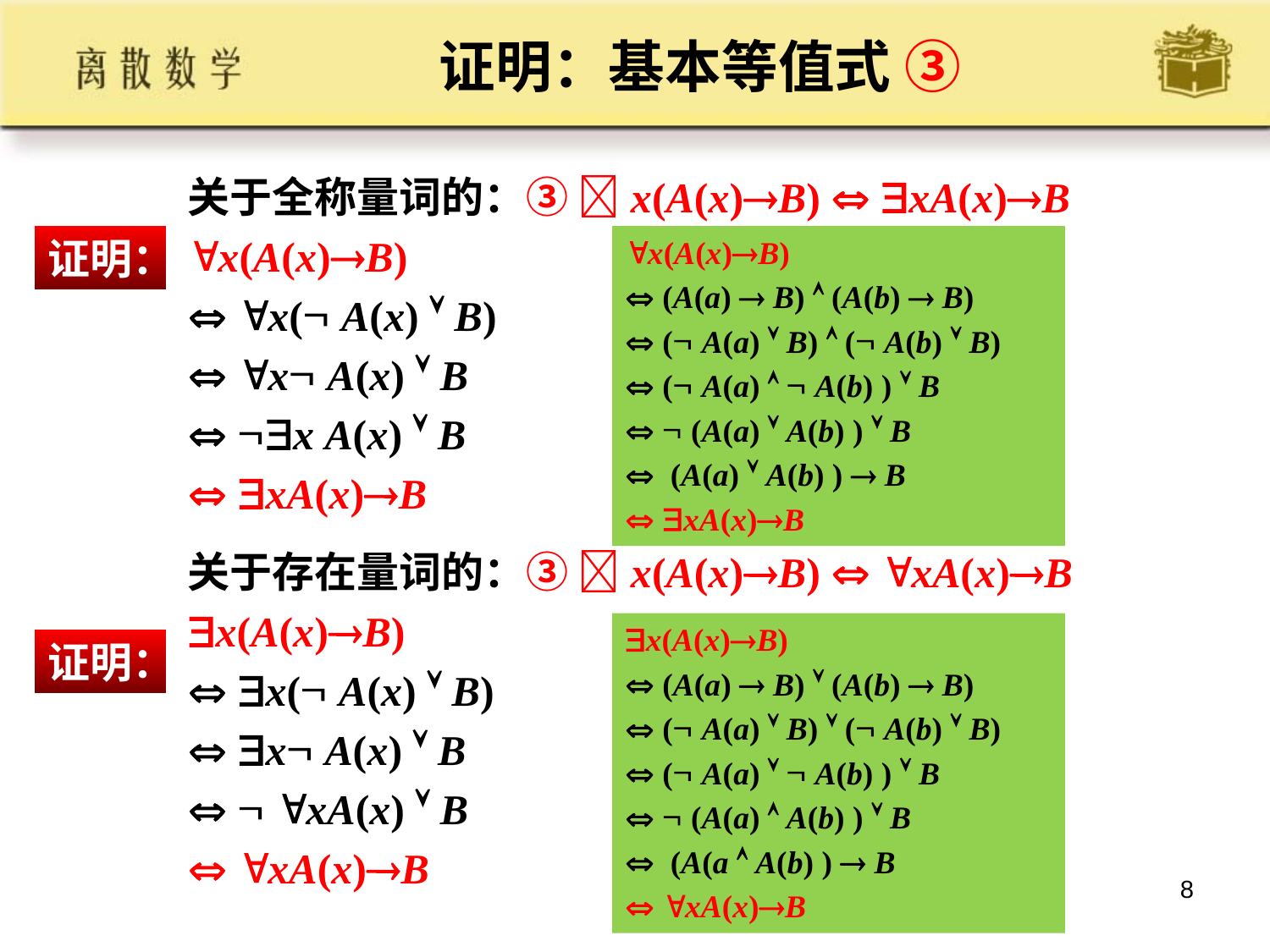

# 证明：基本等值式 ③
关于全称量词的：③ ∀x(A(x)→B) ⇔ ∃xA(x)→B
∀x(A(x)→B)
⇔ ∀x(¬ A(x) ∨ B)
⇔ ∀x¬ A(x) ∨ B
⇔ ¬∃x A(x) ∨ B
⇔ ∃xA(x)→B

关于存在量词的：③ ∃x(A(x)→B) ⇔ ∀xA(x)→B
∃x(A(x)→B)
⇔ ∃x(¬ A(x) ∨ B)
⇔ ∃x¬ A(x) ∨ B
⇔ ¬ ∀xA(x) ∨ B
⇔ ∀xA(x)→B

证明：
∀x(A(x)→B)
⇔ (A(a) → B) ∧ (A(b) → B)
⇔ (¬ A(a) ∨ B) ∧ (¬ A(b) ∨ B)
⇔ (¬ A(a) ∧ ¬ A(b) ) ∨ B
⇔ ¬ (A(a) ∨ A(b) ) ∨ B
⇔  (A(a) ∨ A(b) ) → B
⇔ ∃xA(x)→B

∃x(A(x)→B)
⇔ (A(a) → B) ∨ (A(b) → B)
⇔ (¬ A(a) ∨ B) ∨ (¬ A(b) ∨ B)
⇔ (¬ A(a) ∨ ¬ A(b) ) ∨ B
⇔ ¬ (A(a) ∧ A(b) ) ∨ B
⇔  (A(a ∧ A(b) ) → B
⇔ ∀xA(x)→B

证明：
8